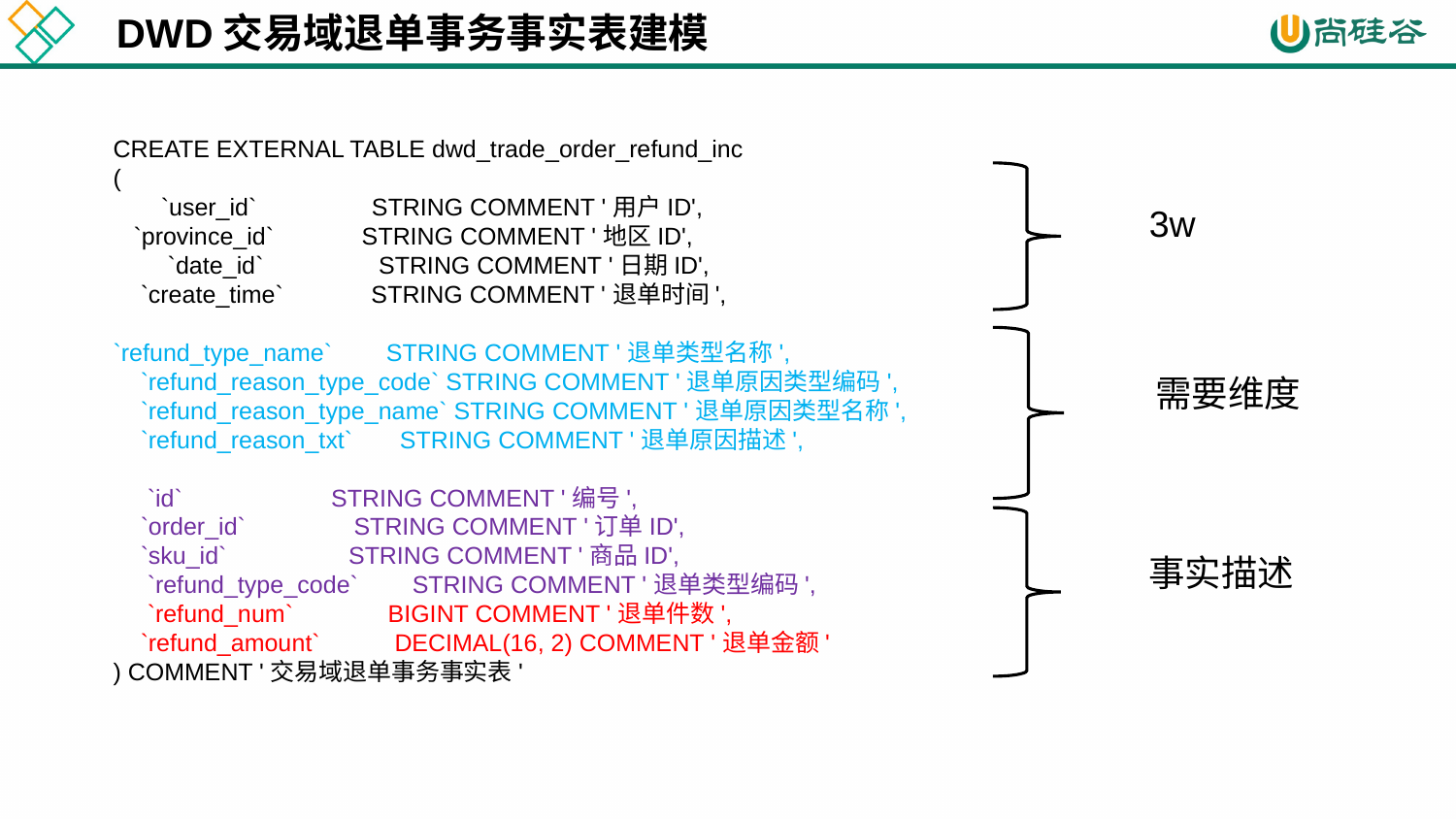

DWD交易域退单事务事实表建模
CREATE EXTERNAL TABLE dwd_trade_order_refund_inc
(
       `user_id`                 STRING COMMENT '用户ID',
   `province_id`             STRING COMMENT '地区ID',
        `date_id`                 STRING COMMENT '日期ID',
    `create_time`             STRING COMMENT '退单时间',

`refund_type_name`        STRING COMMENT '退单类型名称',
    `refund_reason_type_code` STRING COMMENT '退单原因类型编码',
    `refund_reason_type_name` STRING COMMENT '退单原因类型名称',
    `refund_reason_txt`       STRING COMMENT '退单原因描述',

     `id`                      STRING COMMENT '编号',
    `order_id`                STRING COMMENT '订单ID',
    `sku_id`                  STRING COMMENT '商品ID',
     `refund_type_code`        STRING COMMENT '退单类型编码',
     `refund_num`              BIGINT COMMENT '退单件数',
    `refund_amount`           DECIMAL(16, 2) COMMENT '退单金额'
) COMMENT '交易域退单事务事实表'

3w

需要维度

事实描述